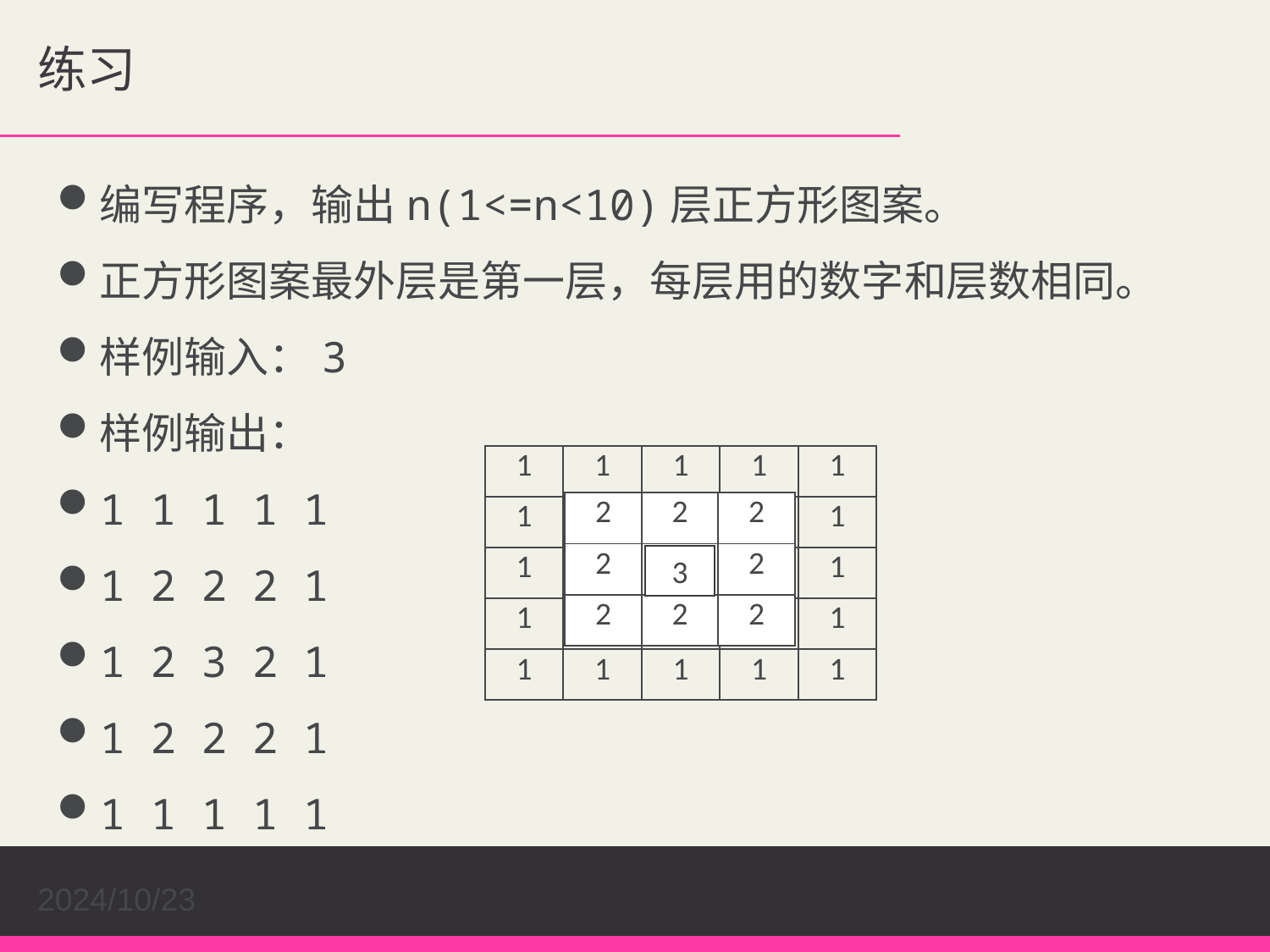

练习
编写程序，输出n(1<=n<10)层正方形图案。
正方形图案最外层是第一层，每层用的数字和层数相同。
样例输入：3
样例输出：
1 1 1 1 1
1 2 2 2 1
1 2 3 2 1
1 2 2 2 1
1 1 1 1 1
| 1 | 1 | 1 | 1 | 1 |
| --- | --- | --- | --- | --- |
| 1 | 1 | 1 | 1 | 1 |
| 1 | 1 | 1 | 1 | 1 |
| 1 | 1 | 1 | 1 | 1 |
| 1 | 1 | 1 | 1 | 1 |
| 2 | 2 | 2 |
| --- | --- | --- |
| 2 | 2 | 2 |
| 2 | 2 | 2 |
3
2024/10/23